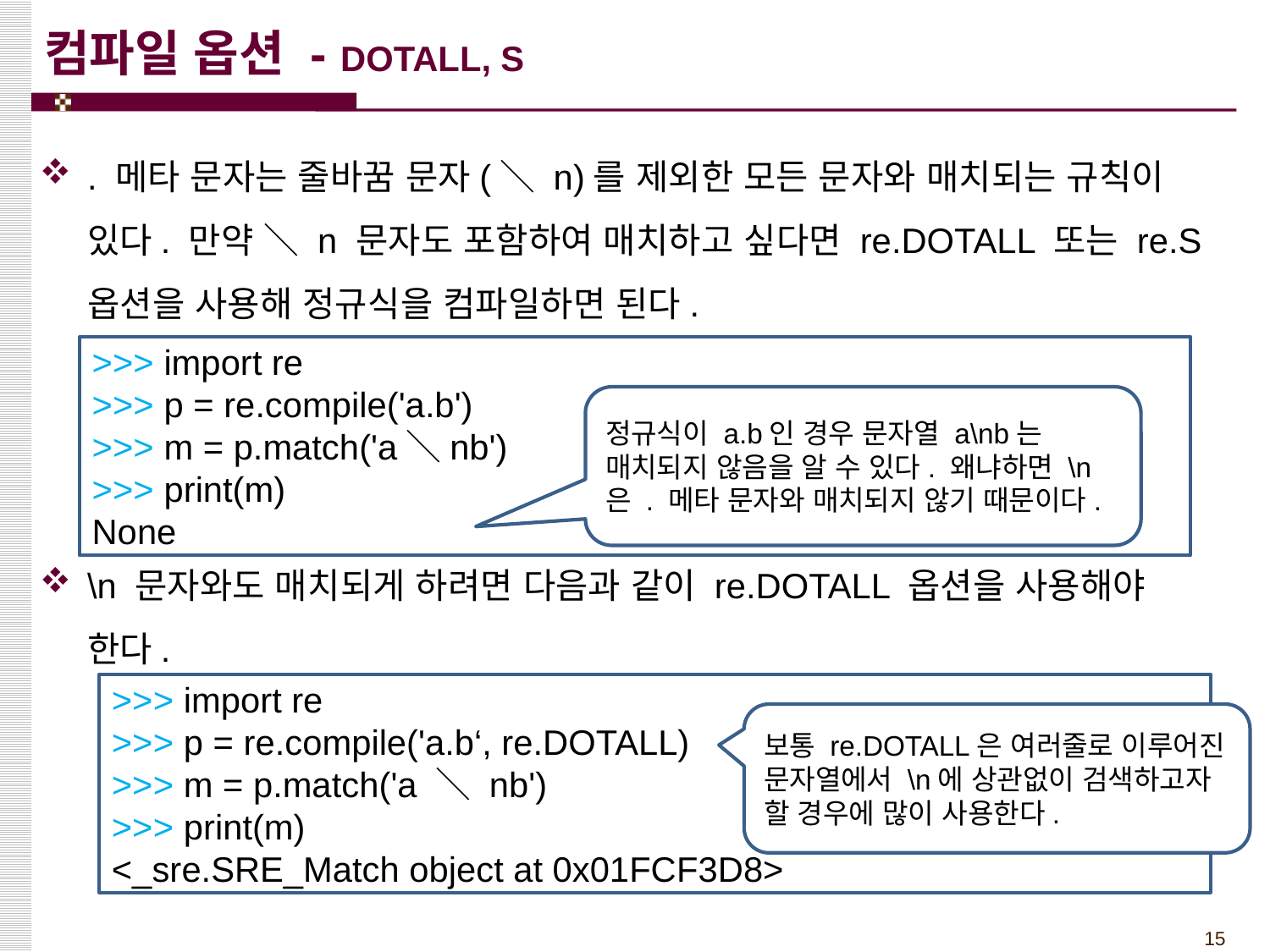

# 컴파일 옵션 - DOTALL, S
. 메타 문자는 줄바꿈 문자(＼ n)를 제외한 모든 문자와 매치되는 규칙이 있다. 만약 ＼ n 문자도 포함하여 매치하고 싶다면 re.DOTALL 또는 re.S 옵션을 사용해 정규식을 컴파일하면 된다.

\n 문자와도 매치되게 하려면 다음과 같이 re.DOTALL 옵션을 사용해야 한다.

>>> import re
>>> p = re.compile('a.b')
>>> m = p.match('a＼nb')
>>> print(m)
None
정규식이 a.b인 경우 문자열 a\nb는 매치되지 않음을 알 수 있다. 왜냐하면 \n은 . 메타 문자와 매치되지 않기 때문이다.
>>> import re
>>> p = re.compile('a.b‘, re.DOTALL)
>>> m = p.match('a ＼ nb')
>>> print(m)
<_sre.SRE_Match object at 0x01FCF3D8>
보통 re.DOTALL은 여러줄로 이루어진 문자열에서 \n에 상관없이 검색하고자 할 경우에 많이 사용한다.